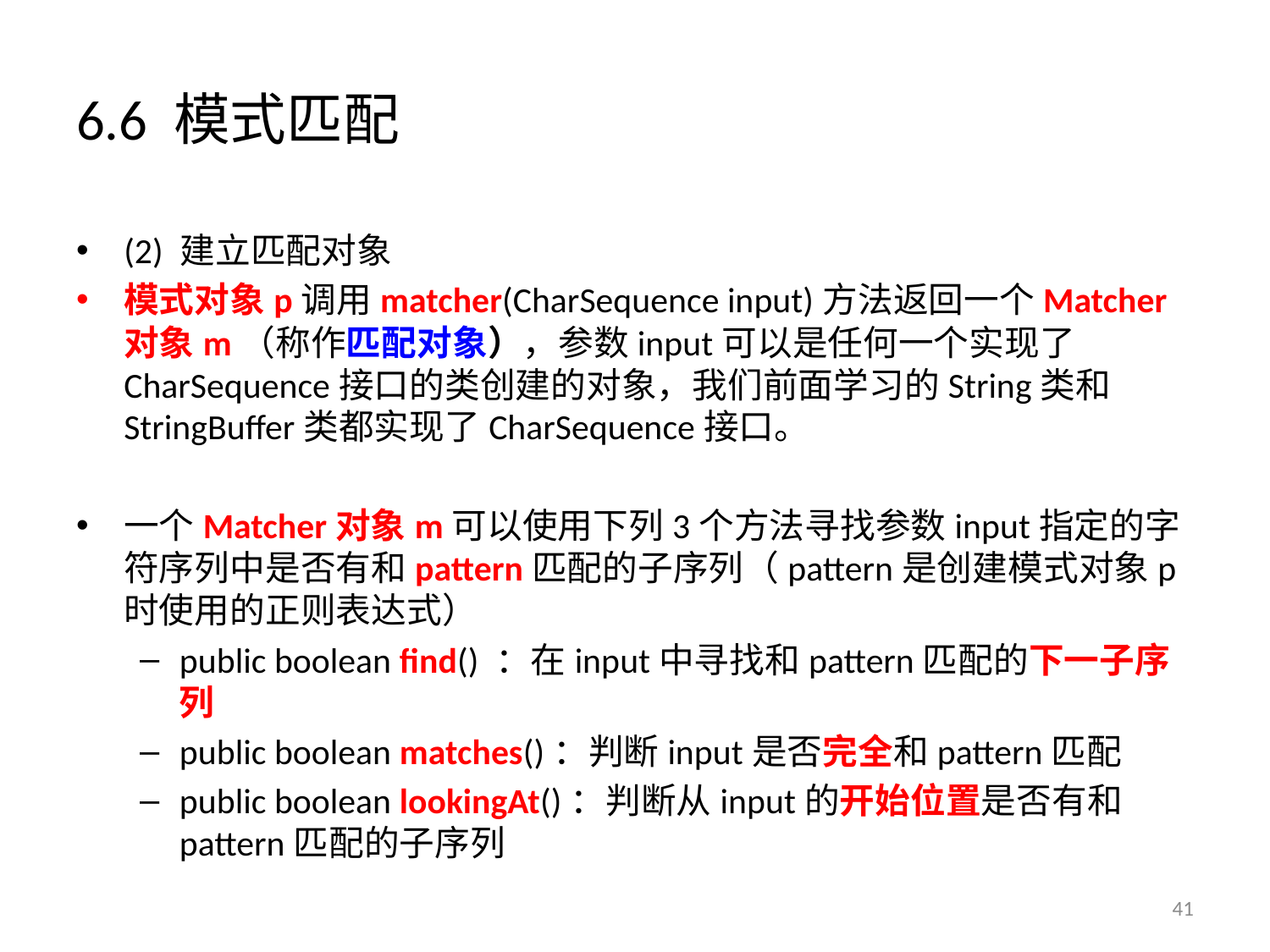

# 6.6 模式匹配
(2) 建立匹配对象
模式对象p调用matcher(CharSequence input)方法返回一个Matcher对象m（称作匹配对象），参数input可以是任何一个实现了CharSequence接口的类创建的对象，我们前面学习的String类和StringBuffer类都实现了CharSequence接口。

一个Matcher对象m可以使用下列3个方法寻找参数input指定的字符序列中是否有和pattern匹配的子序列（pattern是创建模式对象p时使用的正则表达式）
public boolean find() ：在input中寻找和pattern匹配的下一子序列
public boolean matches()：判断input是否完全和pattern匹配
public boolean lookingAt()：判断从input的开始位置是否有和pattern匹配的子序列

41